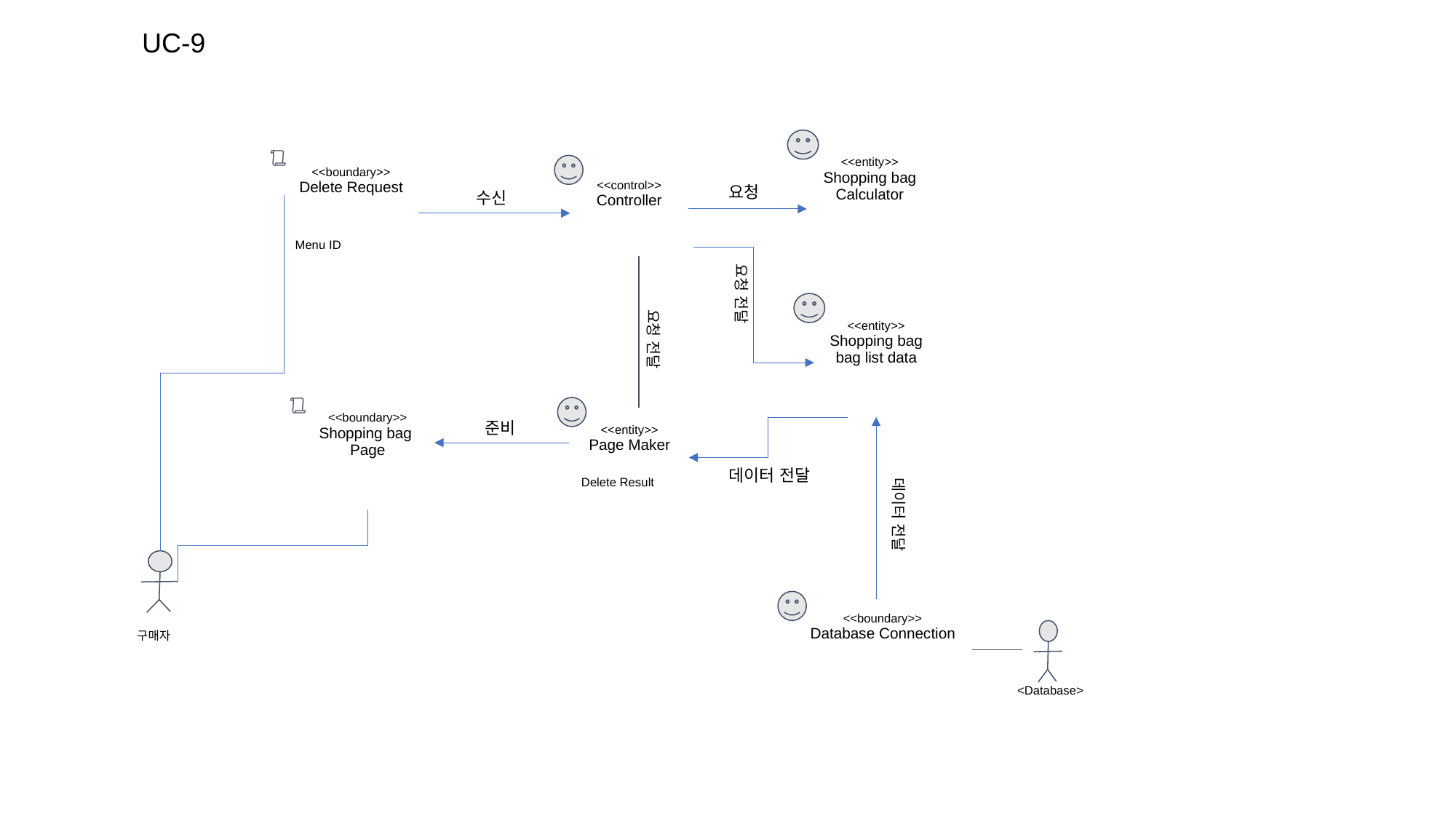

UC-9

| <<entity>> Shopping bag Calculator |
| --- |
|  |
📜
| <<boundary>> Delete Request |
| --- |
| Menu ID |
📜
| <<boundary>> Shopping bag Page |
| --- |
|  |

구매자

| <<control>> Controller |
| --- |
|  |
요청
수신
 요청 전달

| <<entity>> Shopping bag bag list data |
| --- |
|  |
 요청 전달

| <<entity>> Page Maker |
| --- |
| Delete Result |
준비
데이터 전달
데이터 전달

| <<boundary>> Database Connection |
| --- |
|  |

<Database>